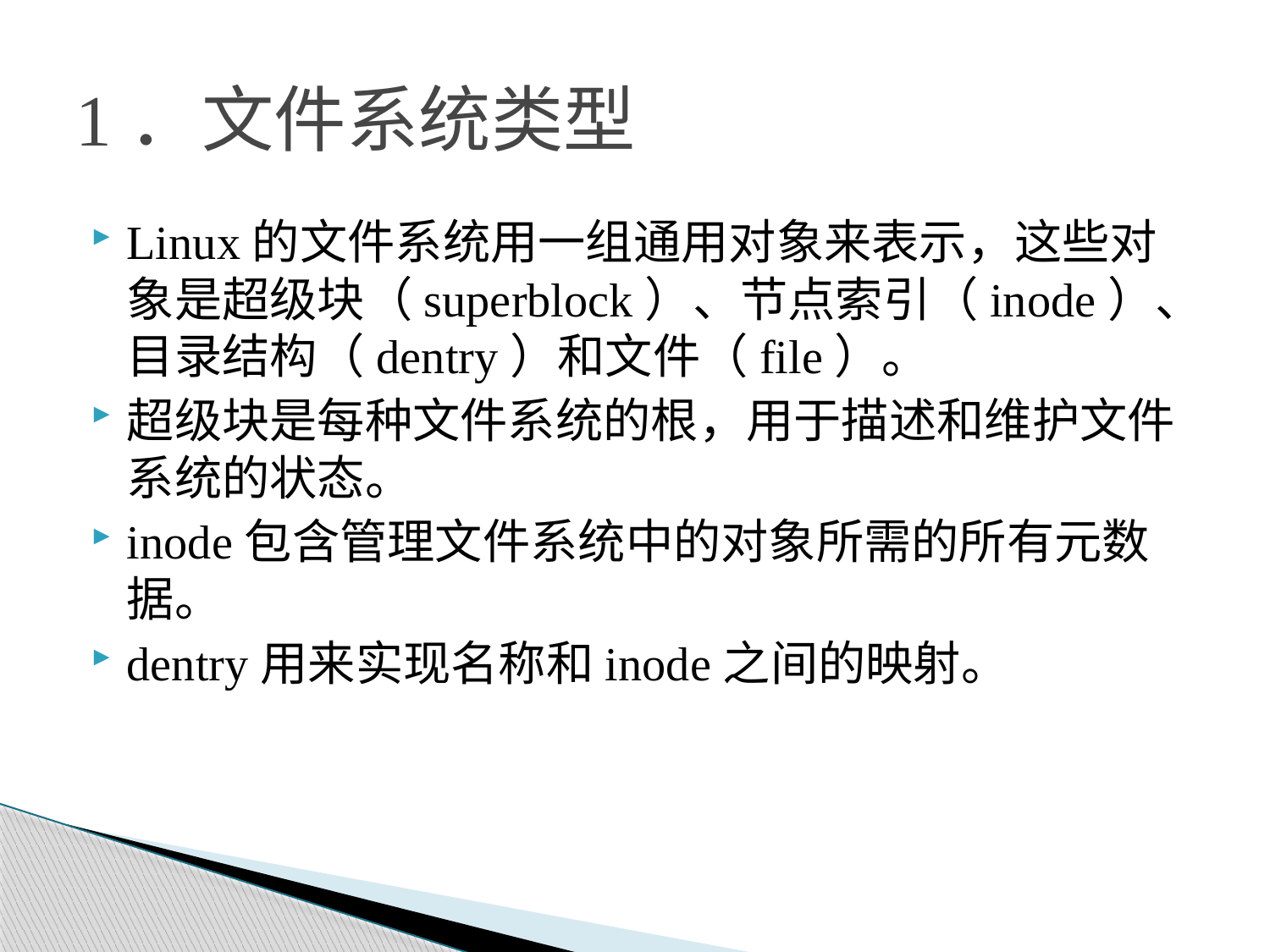

# 1．文件系统类型
Linux的文件系统用一组通用对象来表示，这些对象是超级块（superblock）、节点索引（inode）、目录结构（dentry）和文件（file）。
超级块是每种文件系统的根，用于描述和维护文件系统的状态。
inode包含管理文件系统中的对象所需的所有元数据。
dentry用来实现名称和inode之间的映射。